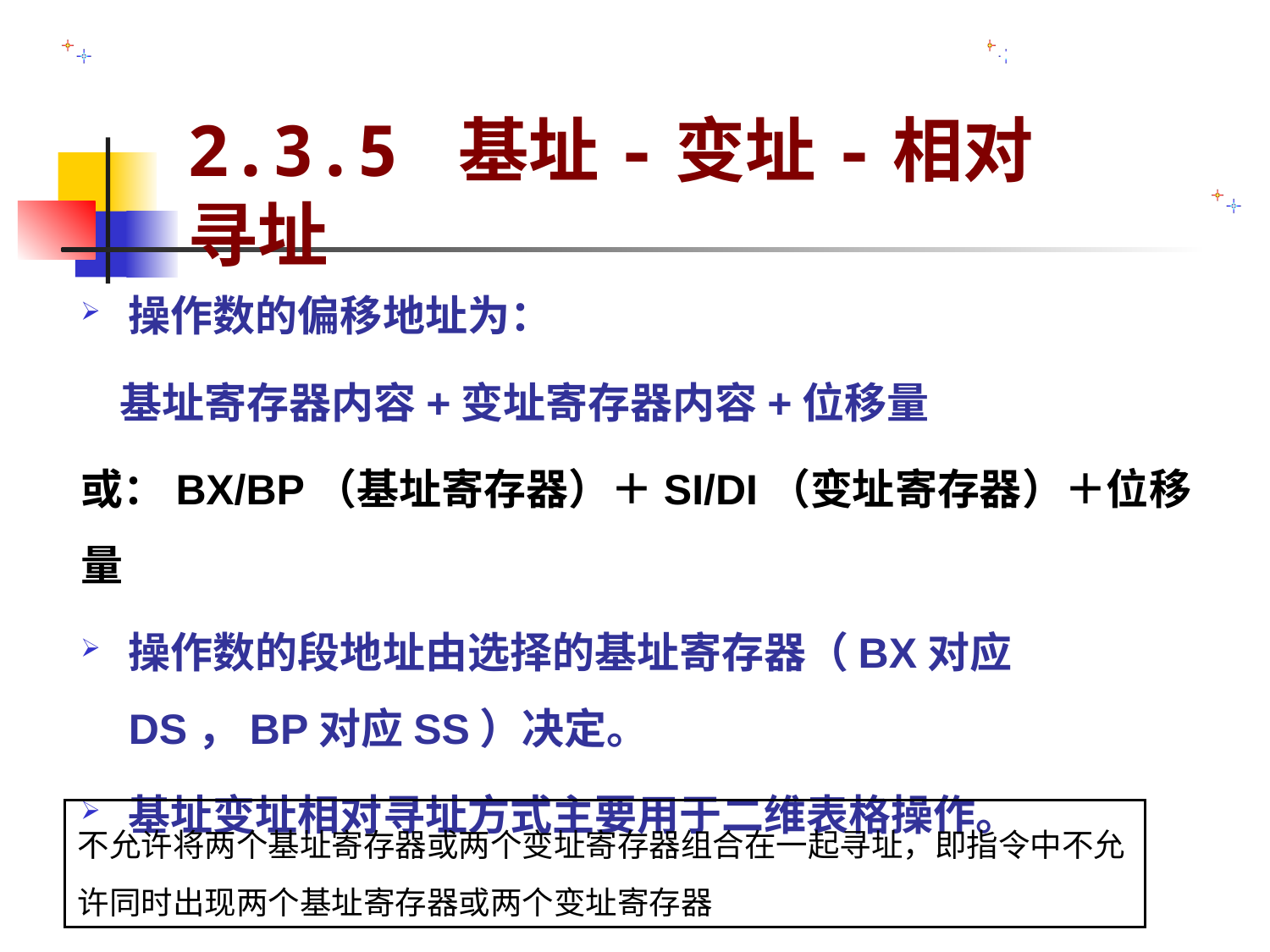

3.3.6 基址-变址-相对寻址
2.3.5 基址-变址-相对寻址
操作数的偏移地址为：
   基址寄存器内容+变址寄存器内容+位移量
或：BX/BP（基址寄存器）＋SI/DI（变址寄存器）＋位移量
操作数的段地址由选择的基址寄存器（BX对应DS，BP对应SS）决定。
基址变址相对寻址方式主要用于二维表格操作。
不允许将两个基址寄存器或两个变址寄存器组合在一起寻址，即指令中不允许同时出现两个基址寄存器或两个变址寄存器